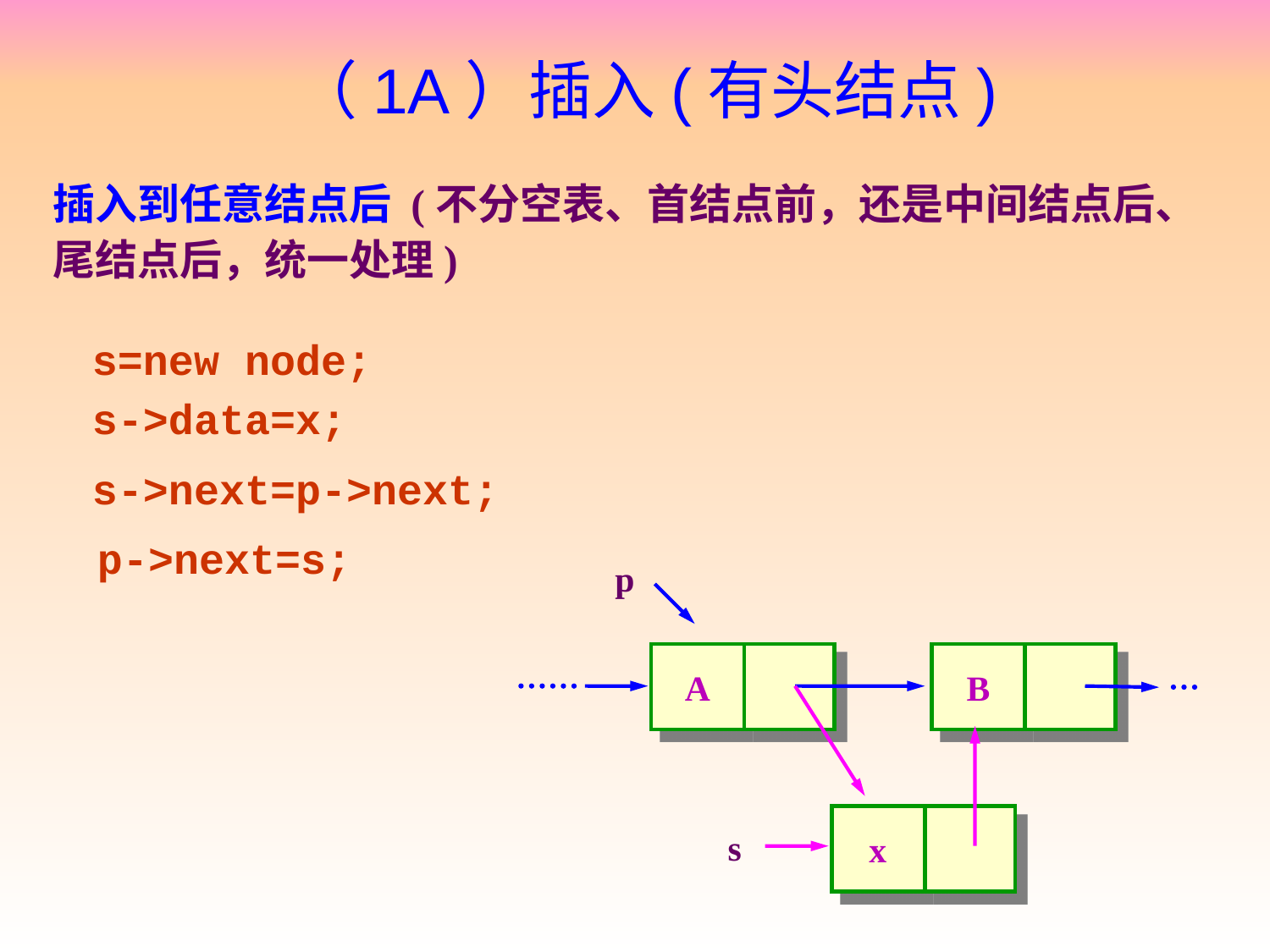

（1A）插入(有头结点)
插入到任意结点后 (不分空表、首结点前，还是中间结点后、尾结点后，统一处理)
s=new node;
s->data=x;
s->next=p->next;
p->next=s;
p

A

B

s

x